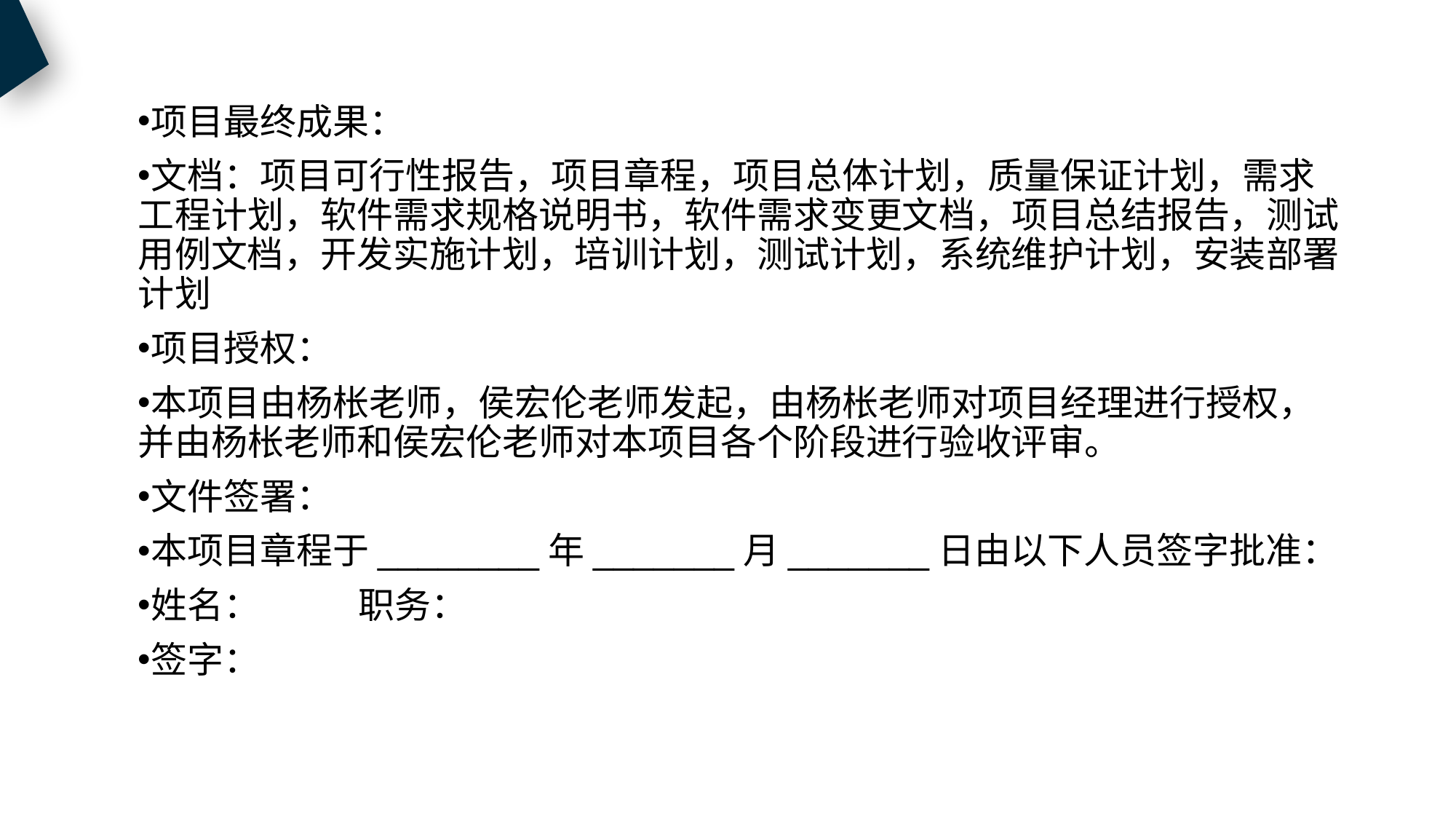

项目最终成果：
文档：项目可行性报告，项目章程，项目总体计划，质量保证计划，需求工程计划，软件需求规格说明书，软件需求变更文档，项目总结报告，测试用例文档，开发实施计划，培训计划，测试计划，系统维护计划，安装部署计划
项目授权：
本项目由杨枨老师，侯宏伦老师发起，由杨枨老师对项目经理进行授权，并由杨枨老师和侯宏伦老师对本项目各个阶段进行验收评审。
文件签署：
本项目章程于________年_______月_______日由以下人员签字批准：
姓名：            职务：
签字：